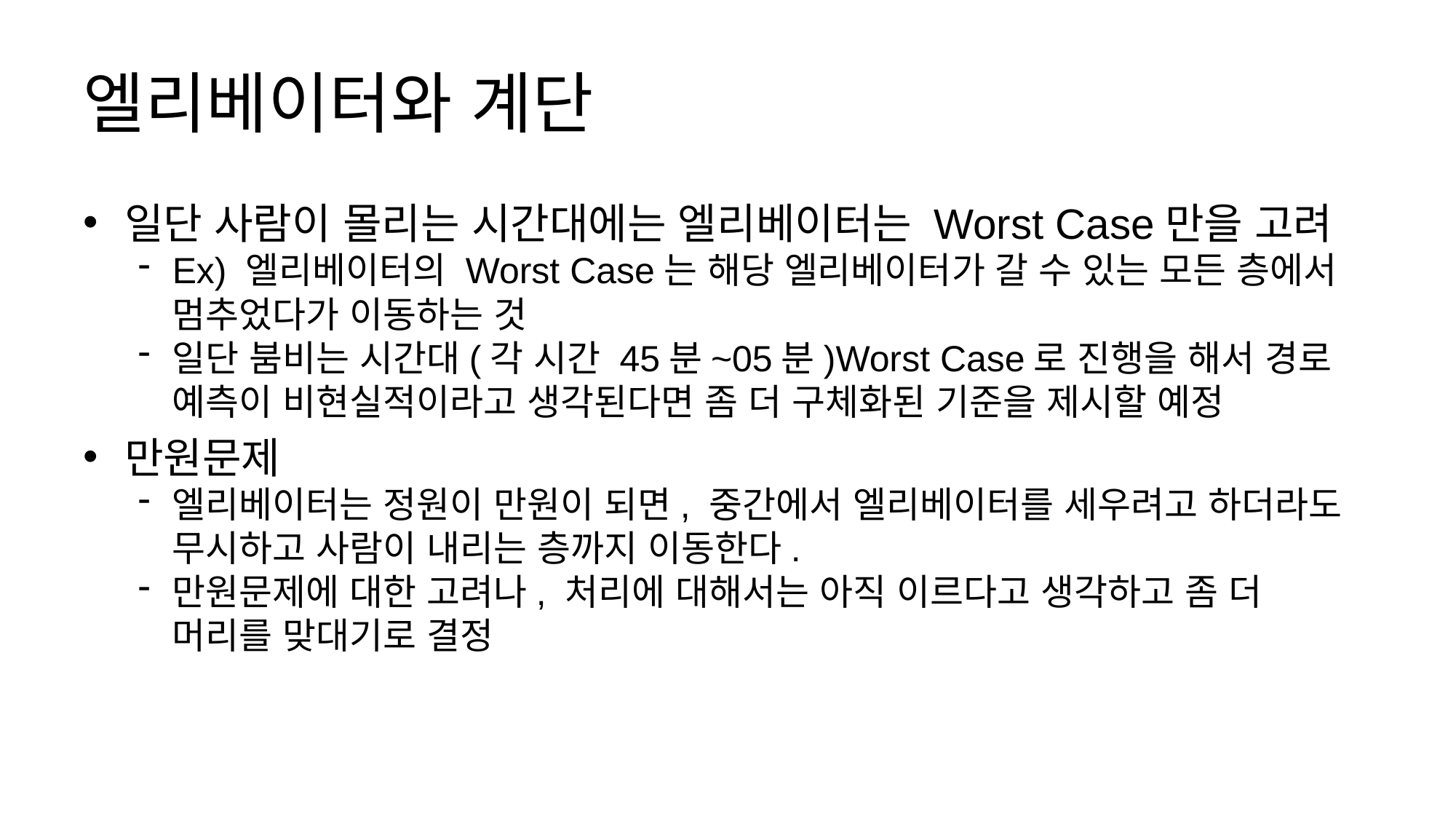

# 엘리베이터와 계단
일단 사람이 몰리는 시간대에는 엘리베이터는 Worst Case만을 고려
Ex) 엘리베이터의 Worst Case는 해당 엘리베이터가 갈 수 있는 모든 층에서 멈추었다가 이동하는 것
일단 붐비는 시간대(각 시간 45분~05분)Worst Case로 진행을 해서 경로 예측이 비현실적이라고 생각된다면 좀 더 구체화된 기준을 제시할 예정
만원문제
엘리베이터는 정원이 만원이 되면, 중간에서 엘리베이터를 세우려고 하더라도 무시하고 사람이 내리는 층까지 이동한다.
만원문제에 대한 고려나, 처리에 대해서는 아직 이르다고 생각하고 좀 더 머리를 맞대기로 결정